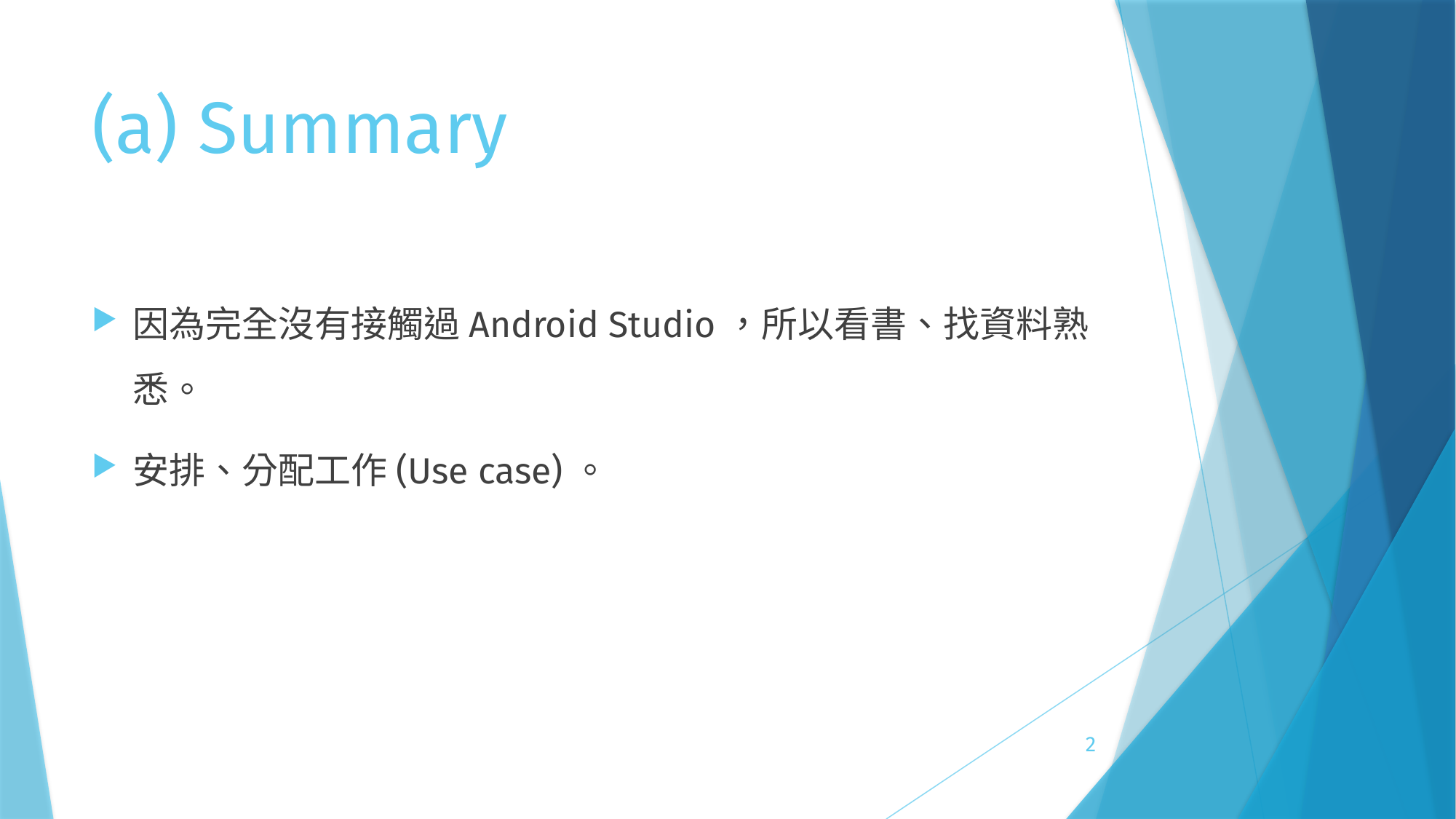

# (a) Summary
因為完全沒有接觸過Android Studio，所以看書、找資料熟悉。
安排、分配工作(Use case)。
2